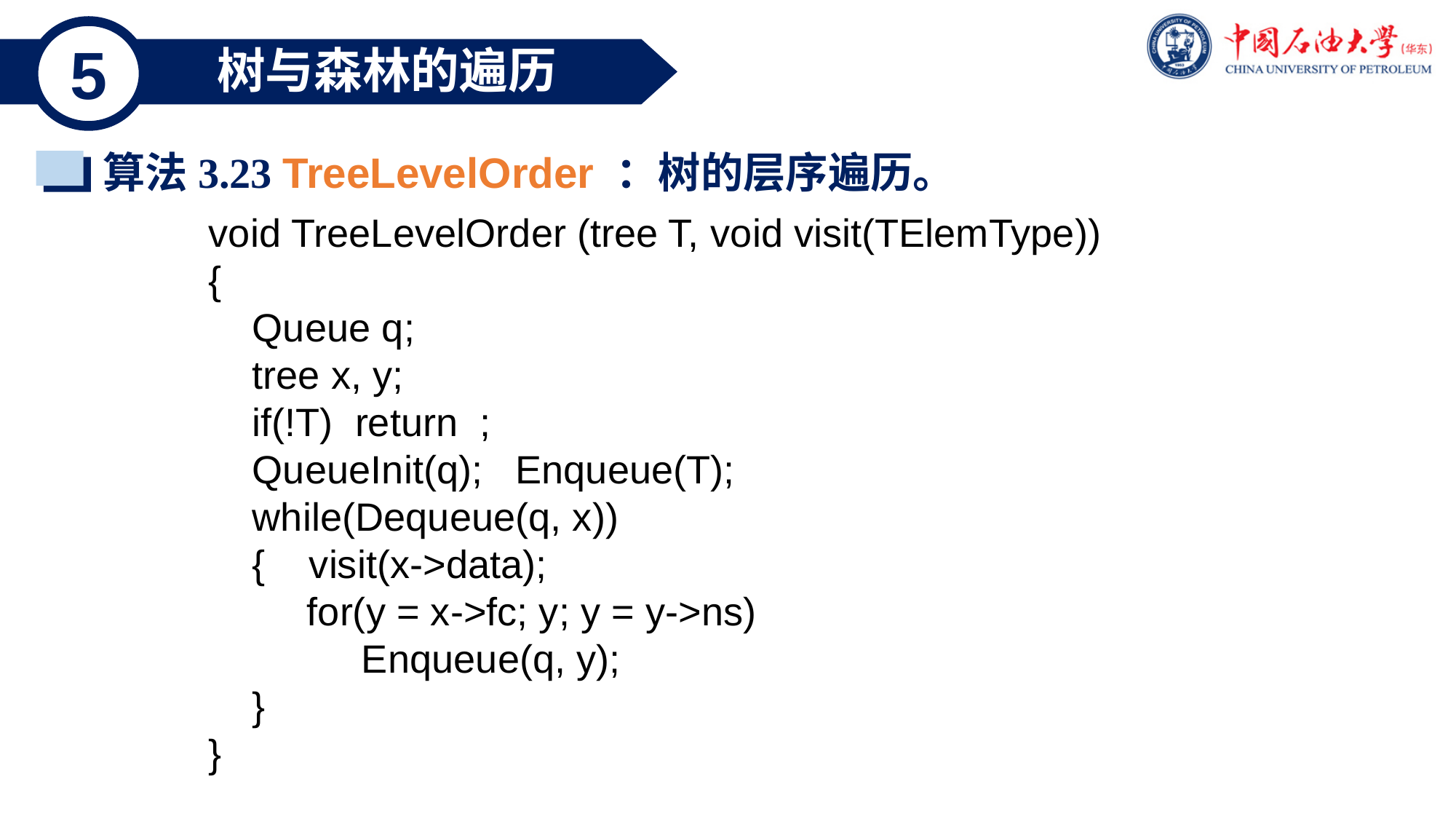

5
树与森林的遍历
算法3.23 TreeLevelOrder ：树的层序遍历。

void TreeLevelOrder (tree T, void visit(TElemType))
{
    Queue q;
    tree x, y;
    if(!T)  return  ;
    QueueInit(q);   Enqueue(T);
    while(Dequeue(q, x))
    {    visit(x->data);
         for(y = x->fc; y; y = y->ns)
              Enqueue(q, y);
    }
}